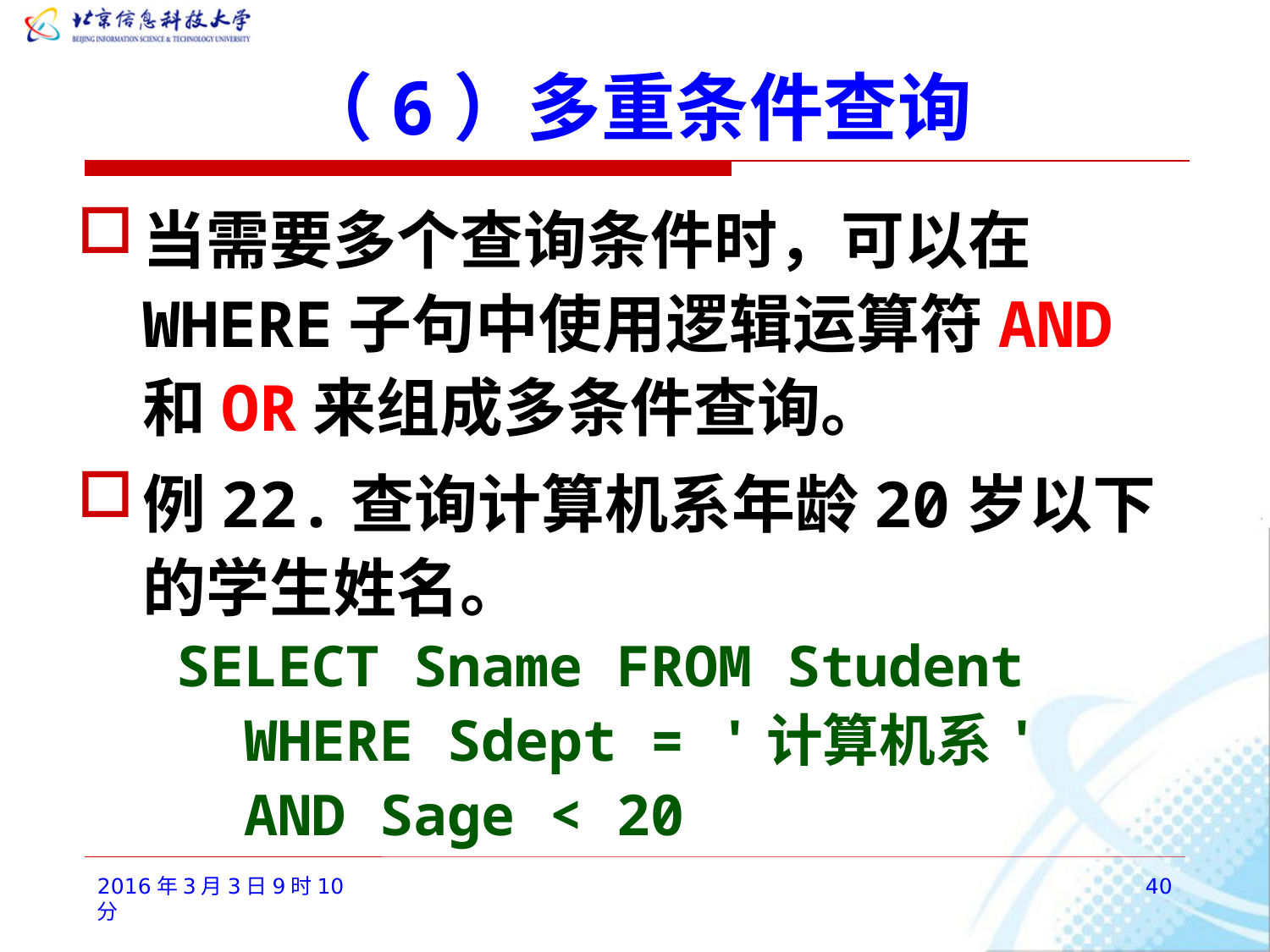

# （6）多重条件查询
当需要多个查询条件时，可以在WHERE子句中使用逻辑运算符AND和OR来组成多条件查询。
例22.查询计算机系年龄20岁以下的学生姓名。
 SELECT Sname FROM Student
   WHERE Sdept = '计算机系'
   AND Sage < 20
2016年3月3日9时10分
40